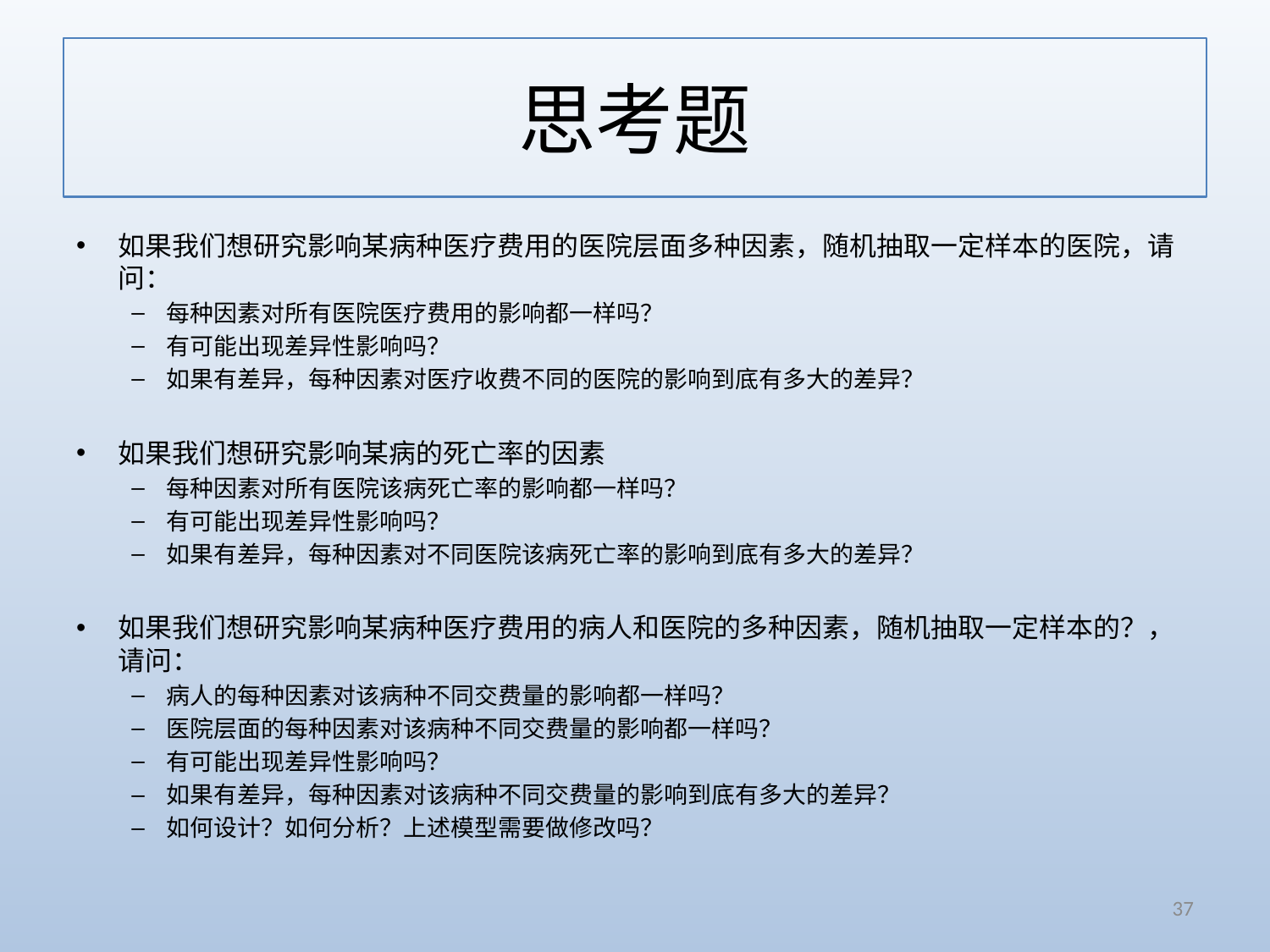

# 思考题
如果我们想研究影响某病种医疗费用的医院层面多种因素，随机抽取一定样本的医院，请问：
每种因素对所有医院医疗费用的影响都一样吗？
有可能出现差异性影响吗？
如果有差异，每种因素对医疗收费不同的医院的影响到底有多大的差异？

如果我们想研究影响某病的死亡率的因素
每种因素对所有医院该病死亡率的影响都一样吗？
有可能出现差异性影响吗？
如果有差异，每种因素对不同医院该病死亡率的影响到底有多大的差异？

如果我们想研究影响某病种医疗费用的病人和医院的多种因素，随机抽取一定样本的？，请问：
病人的每种因素对该病种不同交费量的影响都一样吗？
医院层面的每种因素对该病种不同交费量的影响都一样吗？
有可能出现差异性影响吗？
如果有差异，每种因素对该病种不同交费量的影响到底有多大的差异？
如何设计？如何分析？上述模型需要做修改吗？

37